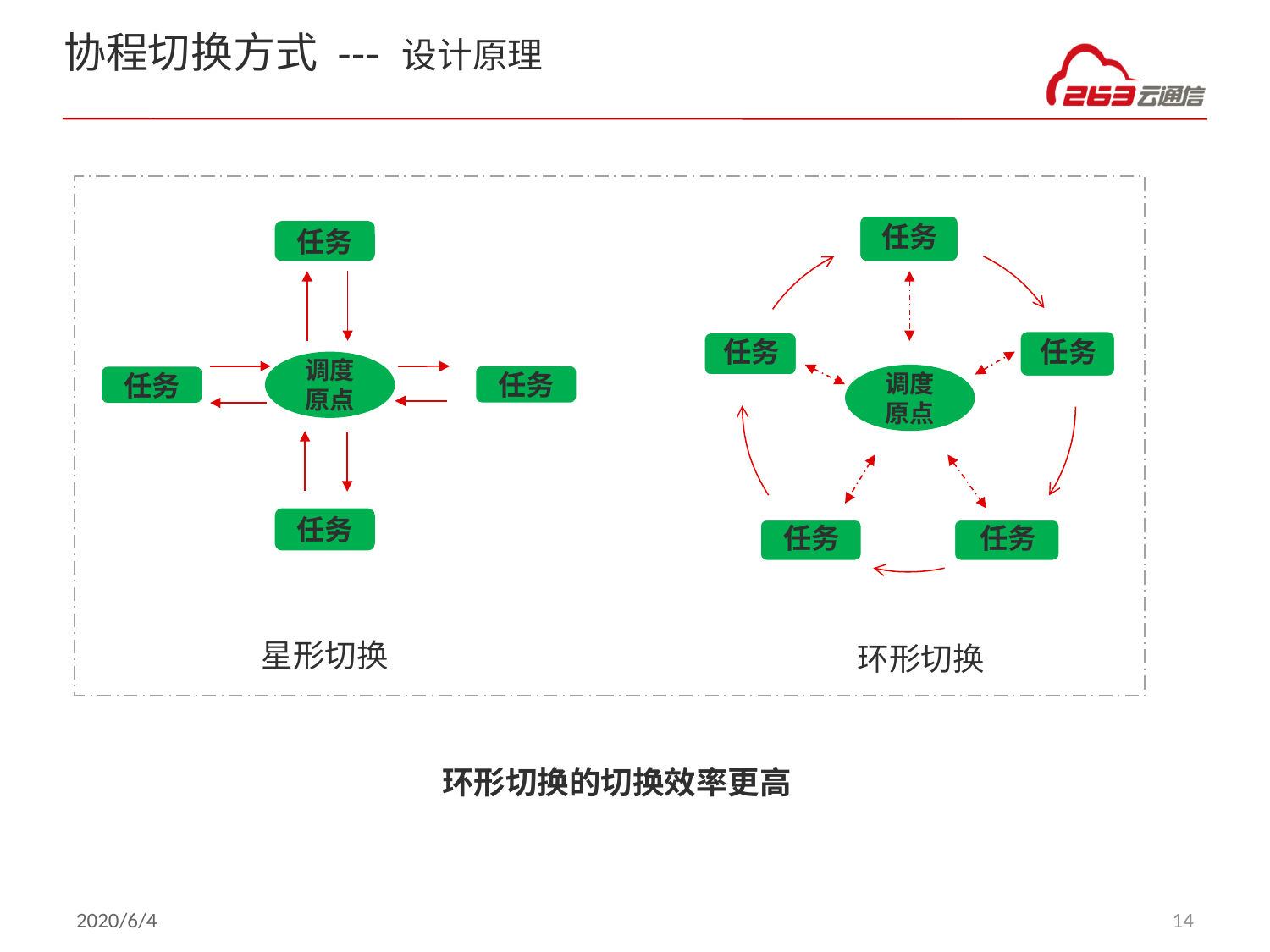

# 协程切换方式 --- 设计原理

任务
任务
任务
任务
任务
任务
调度原点
调度原点
任务
任务
任务
星形切换
环形切换
环形切换的切换效率更高